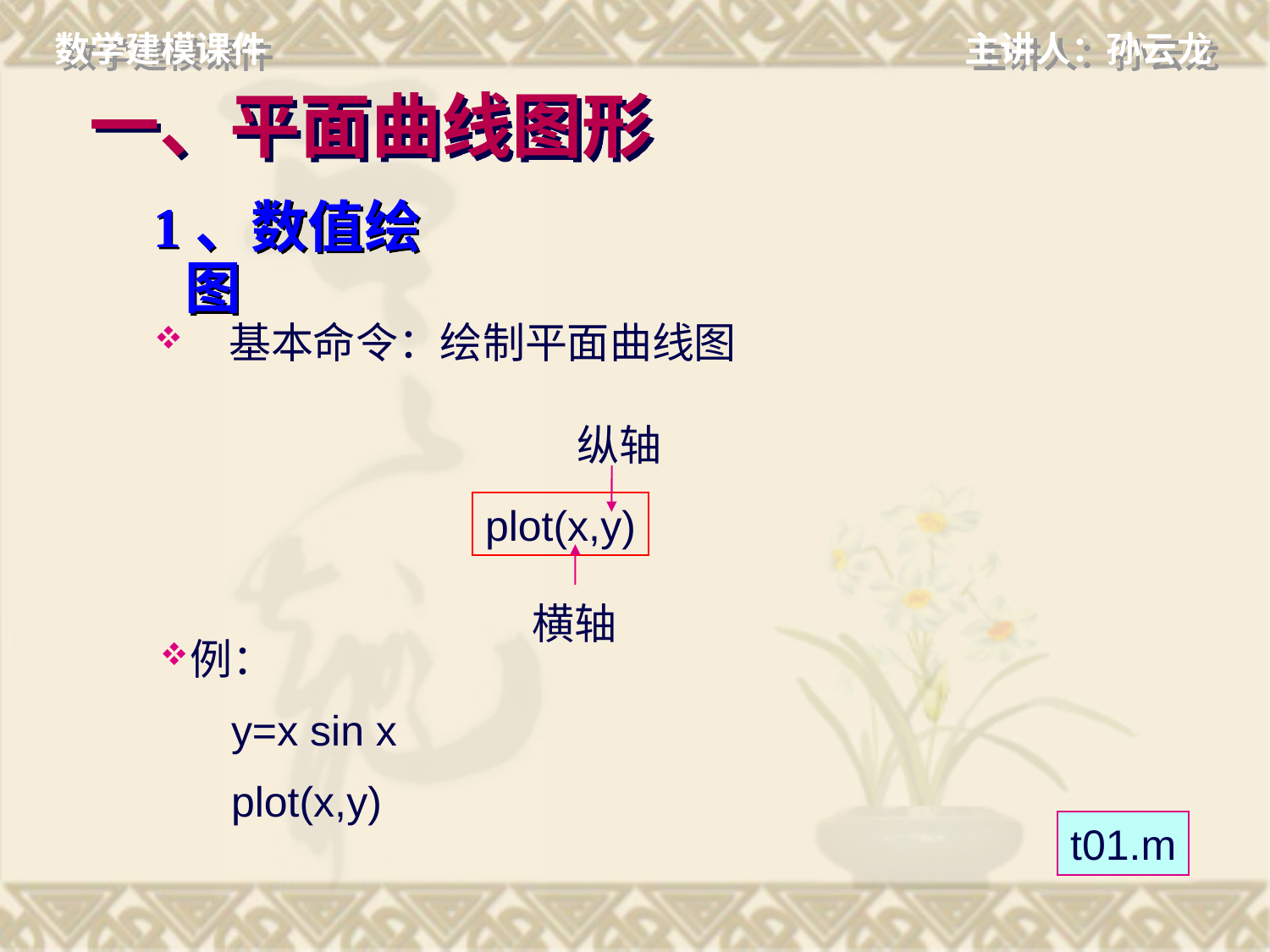

# 一、平面曲线图形
1、数值绘图
基本命令：绘制平面曲线图
纵轴

plot(x,y)

横轴
例：
      y=x sin x
      plot(x,y)
t01.m